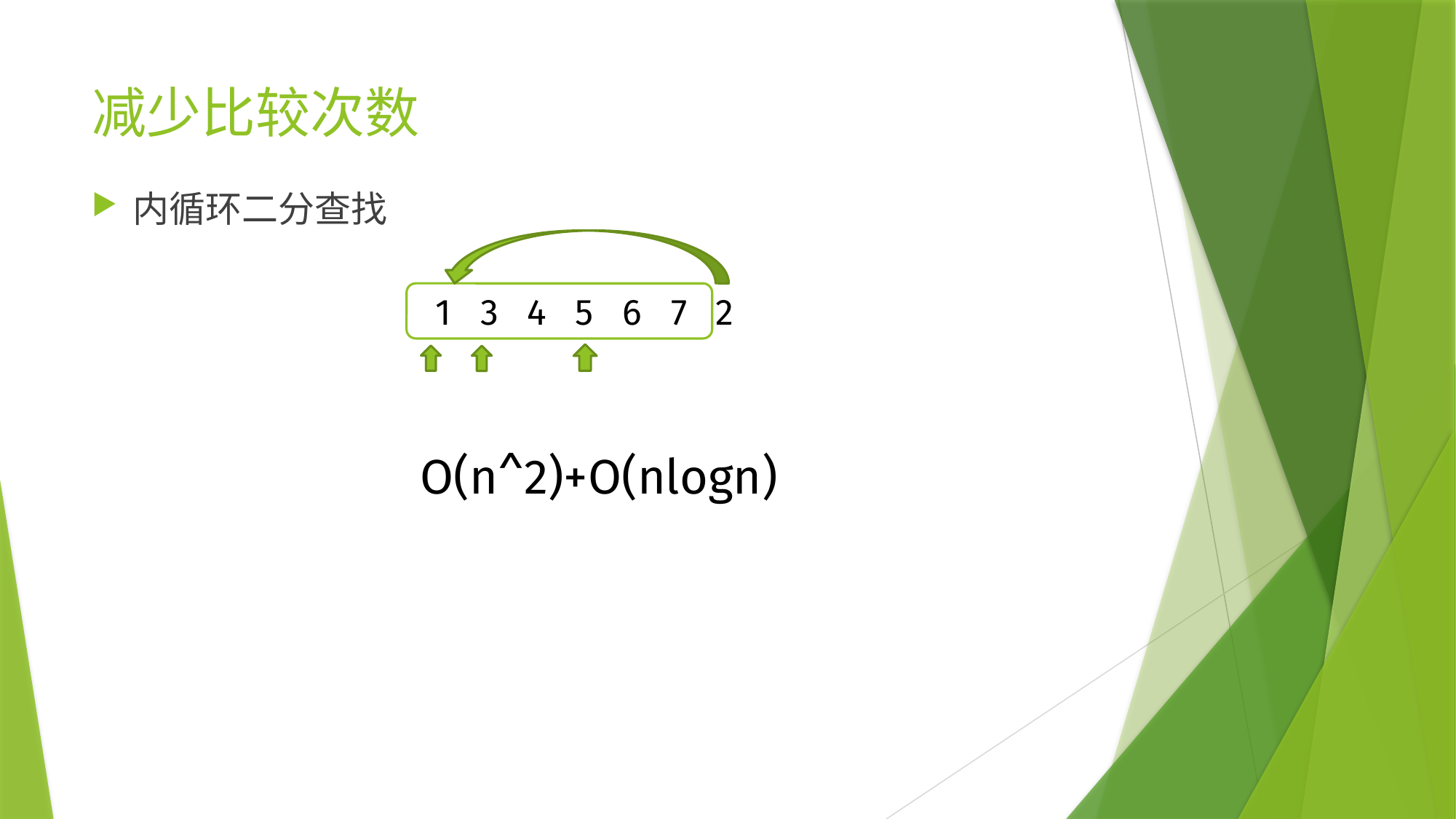

# 减少比较次数
内循环二分查找

1   3   4   5   6   7   2

O(n^2)+O(nlogn)